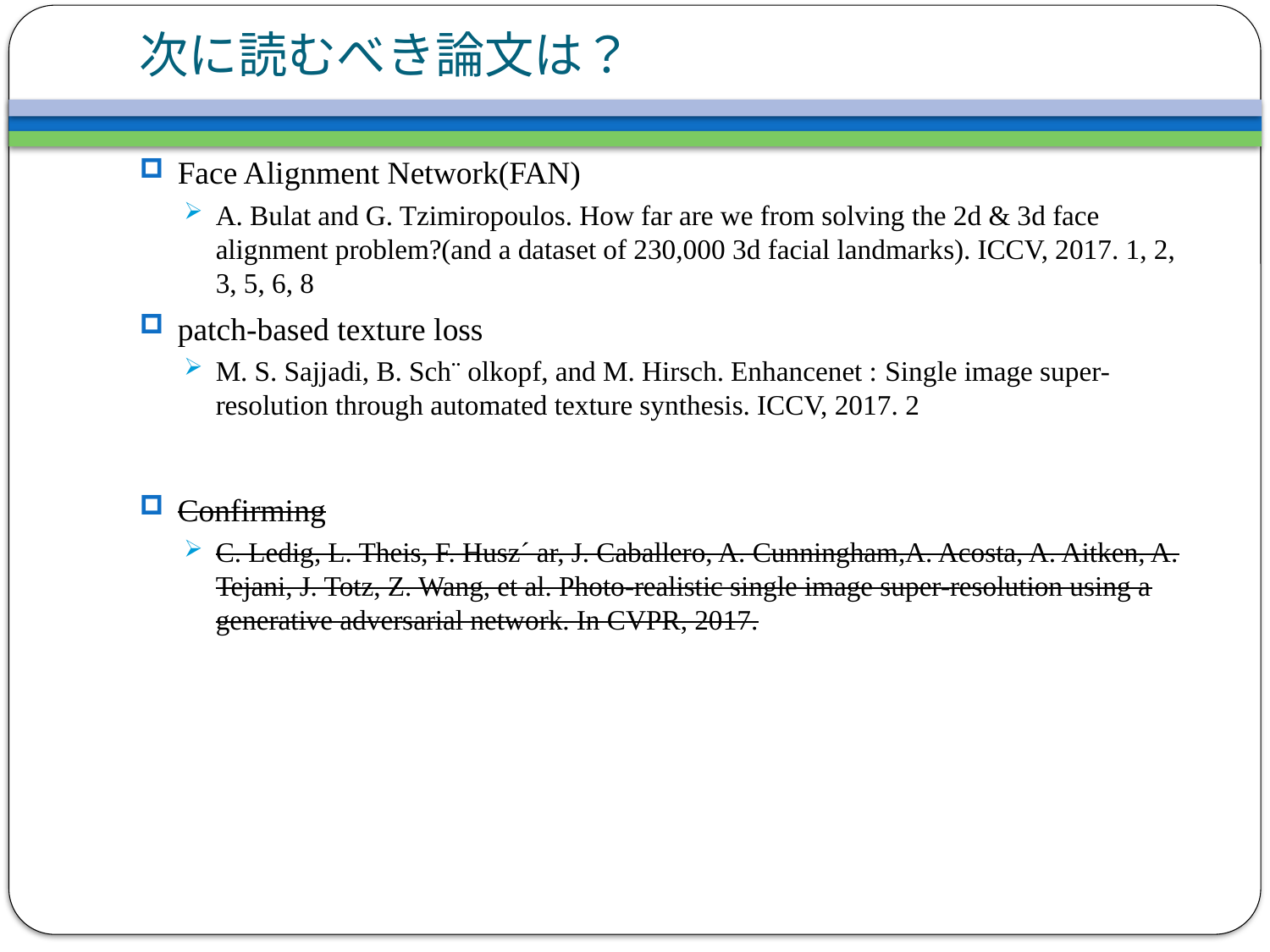

# 次に読むべき論文は？
Face Alignment Network(FAN)
A. Bulat and G. Tzimiropoulos. How far are we from solving the 2d & 3d face alignment problem?(and a dataset of 230,000 3d facial landmarks). ICCV, 2017. 1, 2, 3, 5, 6, 8
patch-based texture loss
M. S. Sajjadi, B. Sch¨ olkopf, and M. Hirsch. Enhancenet : Single image super-resolution through automated texture synthesis. ICCV, 2017. 2

Confirming
C. Ledig, L. Theis, F. Husz´ ar, J. Caballero, A. Cunningham,A. Acosta, A. Aitken, A. Tejani, J. Totz, Z. Wang, et al. Photo-realistic single image super-resolution using a generative adversarial network. In CVPR, 2017.